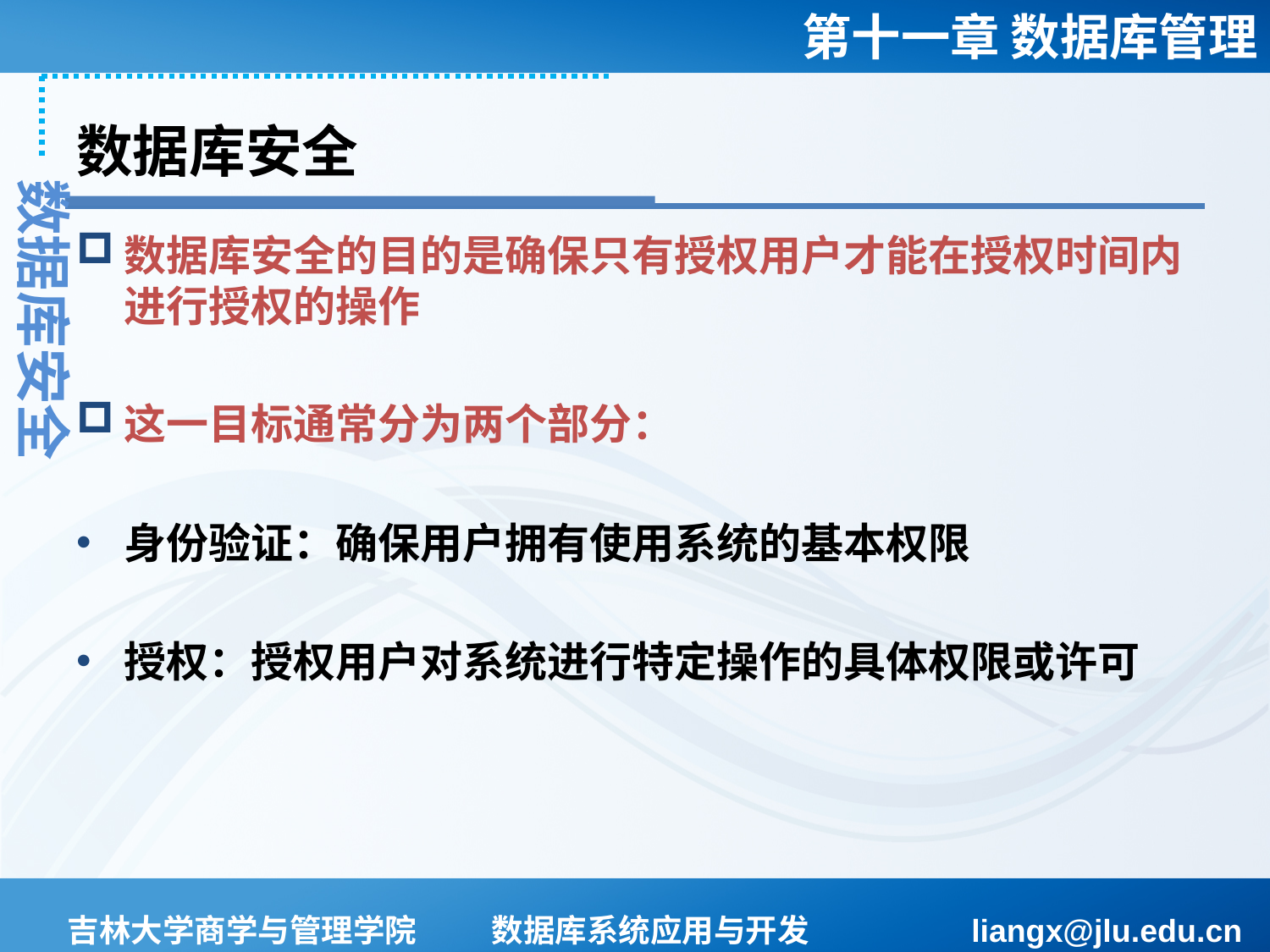

# 数据库安全
数据库安全
数据库安全的目的是确保只有授权用户才能在授权时间内进行授权的操作

这一目标通常分为两个部分：

身份验证：确保用户拥有使用系统的基本权限

授权：授权用户对系统进行特定操作的具体权限或许可